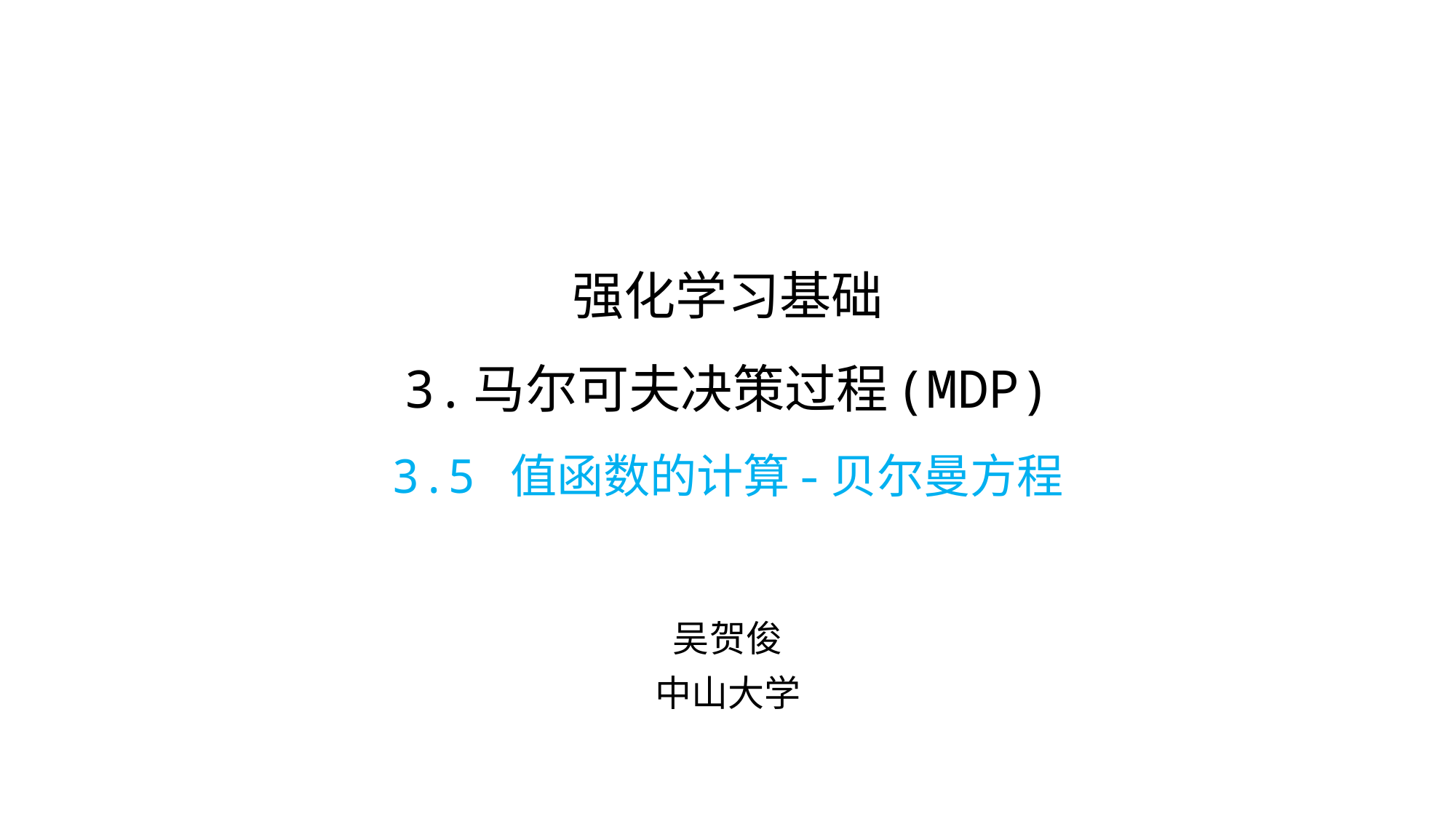

# 强化学习基础 3.马尔可夫决策过程(MDP) 3.5 值函数的计算-贝尔曼方程

吴贺俊
中山大学